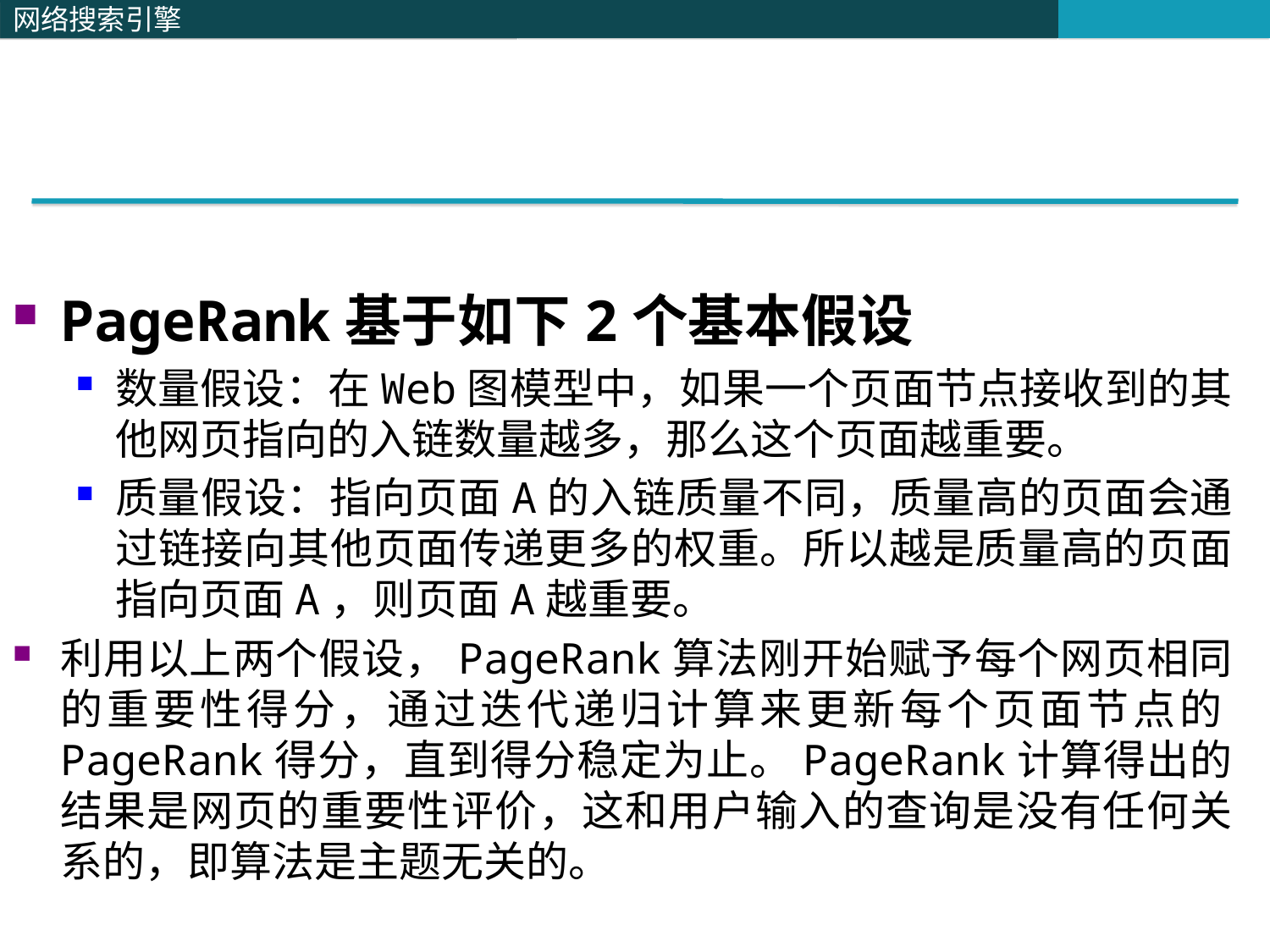

PageRank基于如下2个基本假设
数量假设：在Web图模型中，如果一个页面节点接收到的其他网页指向的入链数量越多，那么这个页面越重要。
质量假设：指向页面A的入链质量不同，质量高的页面会通过链接向其他页面传递更多的权重。所以越是质量高的页面指向页面A，则页面A越重要。
利用以上两个假设，PageRank算法刚开始赋予每个网页相同的重要性得分，通过迭代递归计算来更新每个页面节点的PageRank得分，直到得分稳定为止。PageRank计算得出的结果是网页的重要性评价，这和用户输入的查询是没有任何关系的，即算法是主题无关的。